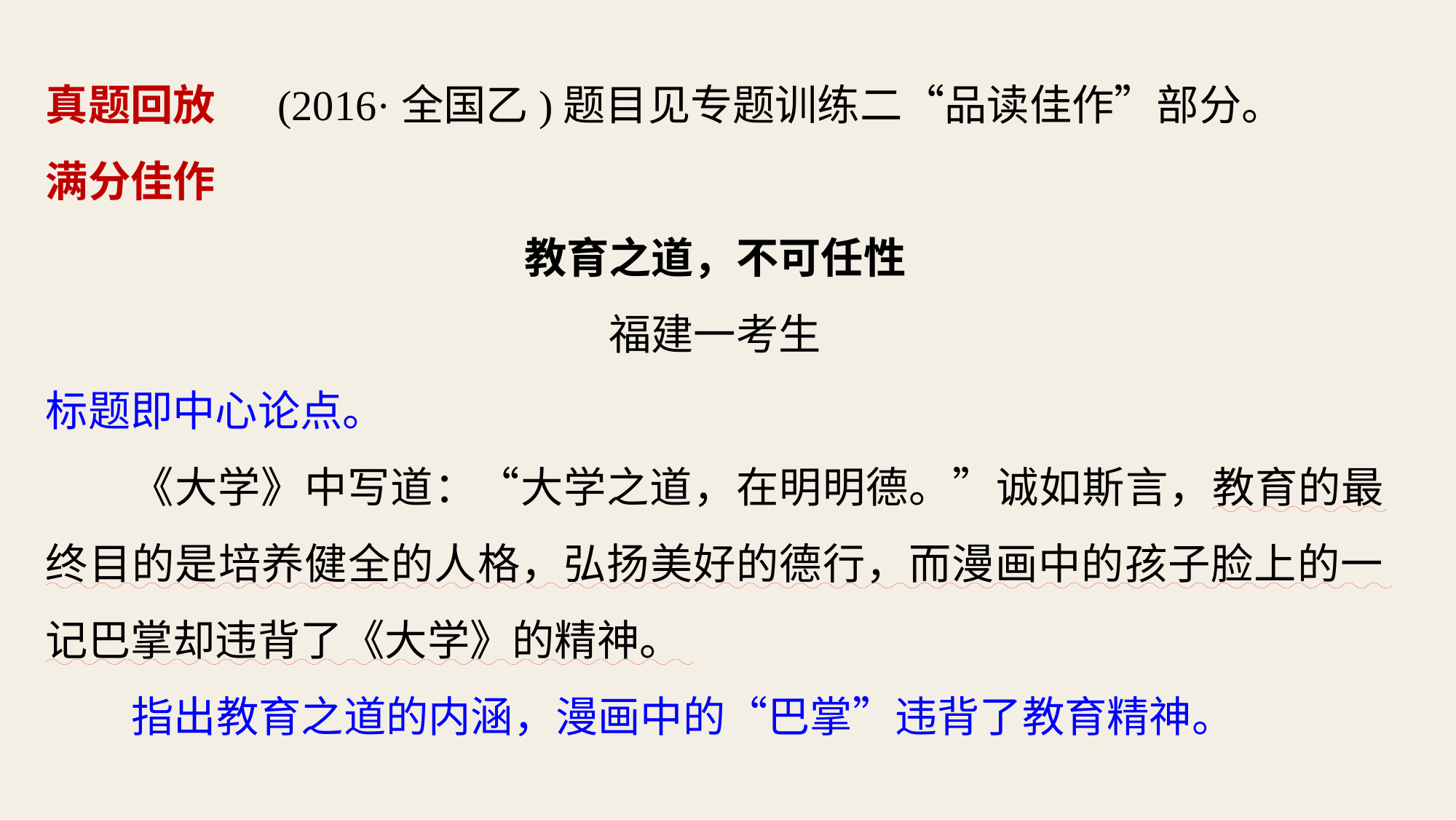

真题回放 　(2016·全国乙)题目见专题训练二“品读佳作”部分。
满分佳作
教育之道，不可任性
福建一考生
标题即中心论点。
《大学》中写道：“大学之道，在明明德。”诚如斯言，教育的最终目的是培养健全的人格，弘扬美好的德行，而漫画中的孩子脸上的一记巴掌却违背了《大学》的精神。
指出教育之道的内涵，漫画中的“巴掌”违背了教育精神。